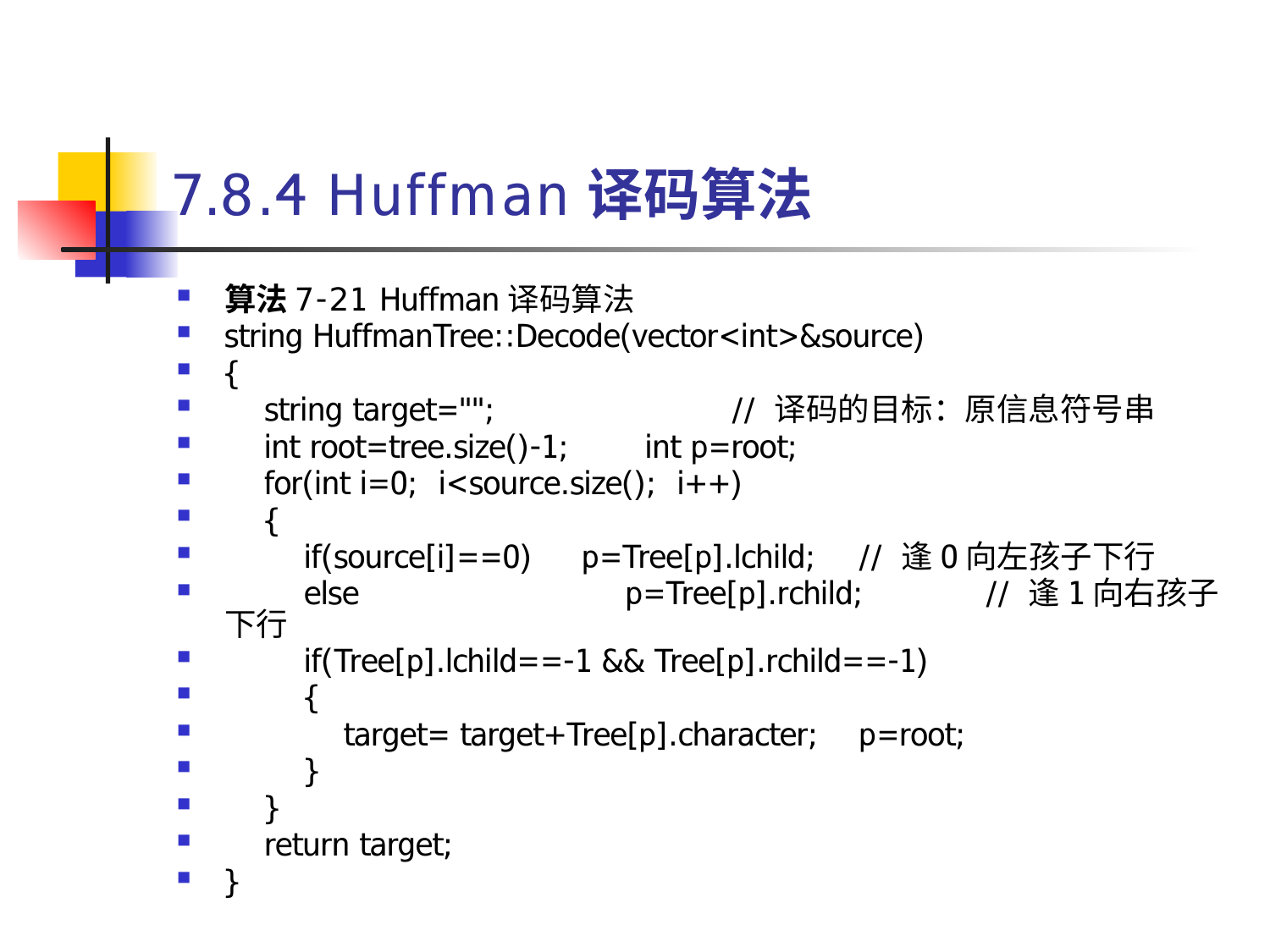

# 7.8.4 Huffman译码算法
算法7-21 Huffman译码算法
string HuffmanTree::Decode(vector<int>&source)
{
    string target="";		// 译码的目标：原信息符号串
    int root=tree.size()-1;	    int p=root;
    for(int i=0;  i<source.size();  i++)
    {
        if(source[i]==0)     p=Tree[p].lchild;	// 逢0向左孩子下行
        else      		  p=Tree[p].rchild;	// 逢1向右孩子下行
        if(Tree[p].lchild==-1 && Tree[p].rchild==-1)
        {
            target= target+Tree[p].character;    p=root;
        }
    }
    return target;
}